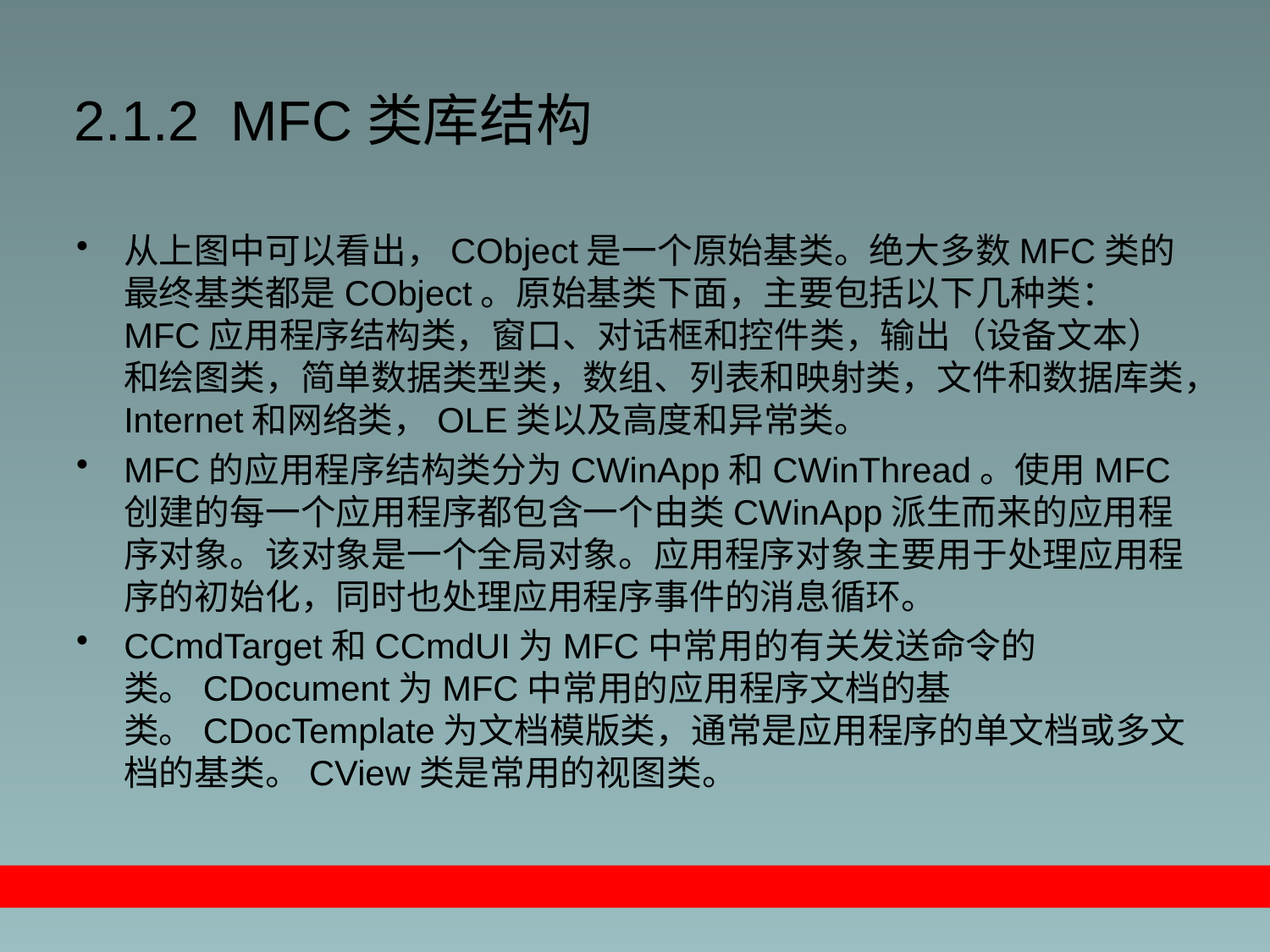

# 2.1.2  MFC类库结构
从上图中可以看出，CObject是一个原始基类。绝大多数MFC类的最终基类都是CObject。原始基类下面，主要包括以下几种类：MFC应用程序结构类，窗口、对话框和控件类，输出（设备文本）和绘图类，简单数据类型类，数组、列表和映射类，文件和数据库类，Internet和网络类，OLE类以及高度和异常类。
MFC的应用程序结构类分为CWinApp和CWinThread。使用MFC创建的每一个应用程序都包含一个由类CWinApp派生而来的应用程序对象。该对象是一个全局对象。应用程序对象主要用于处理应用程序的初始化，同时也处理应用程序事件的消息循环。
CCmdTarget和CCmdUI为MFC中常用的有关发送命令的类。CDocument为MFC中常用的应用程序文档的基类。CDocTemplate为文档模版类，通常是应用程序的单文档或多文档的基类。CView类是常用的视图类。